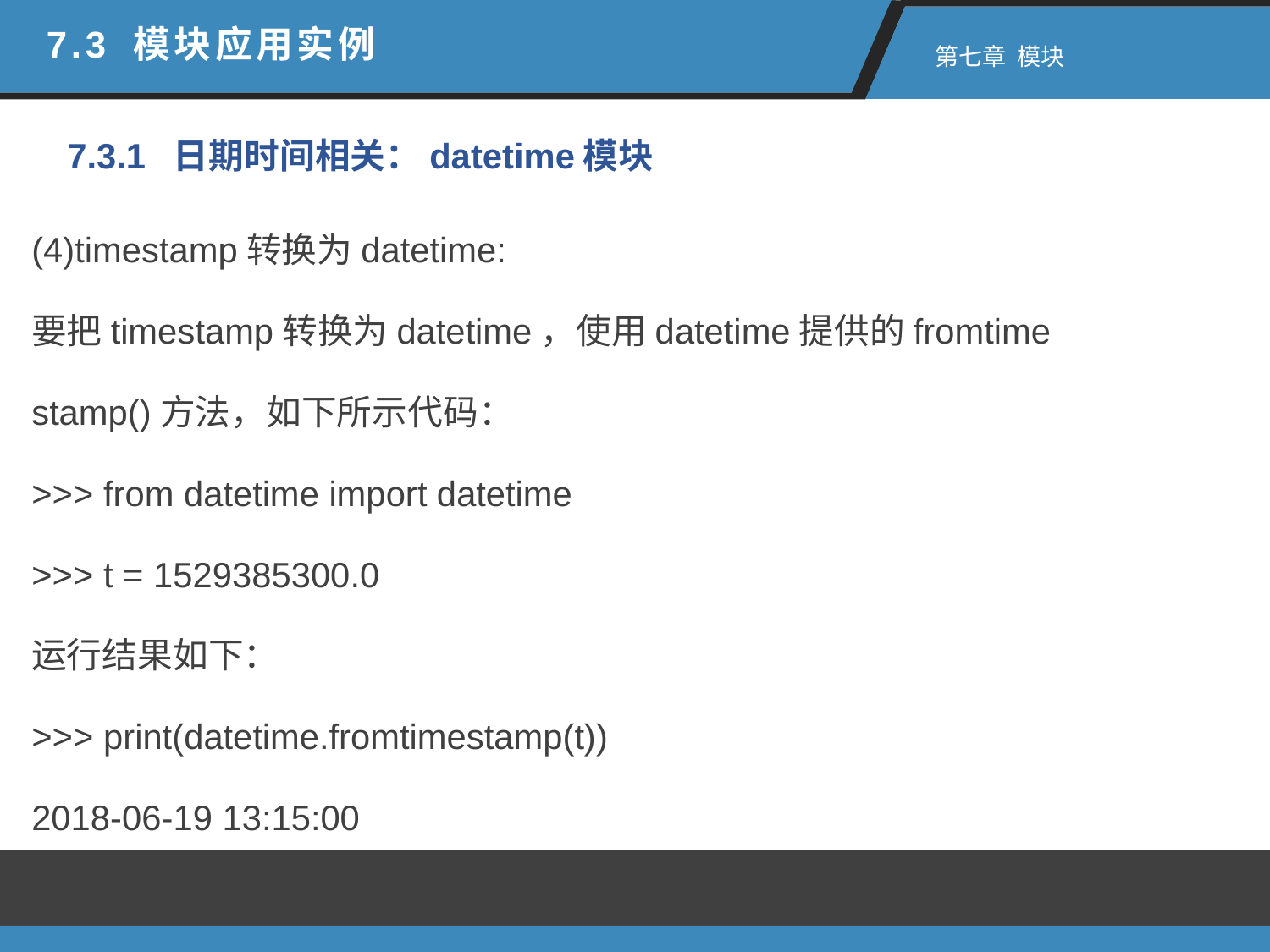

7.3 模块应用实例
  第七章  模块
7.3.1  日期时间相关：datetime模块
(4)timestamp转换为datetime:
要把timestamp转换为datetime，使用datetime提供的fromtime
stamp()方法，如下所示代码：
>>> from datetime import datetime
>>> t = 1529385300.0
运行结果如下：
>>> print(datetime.fromtimestamp(t))
2018-06-19 13:15:00